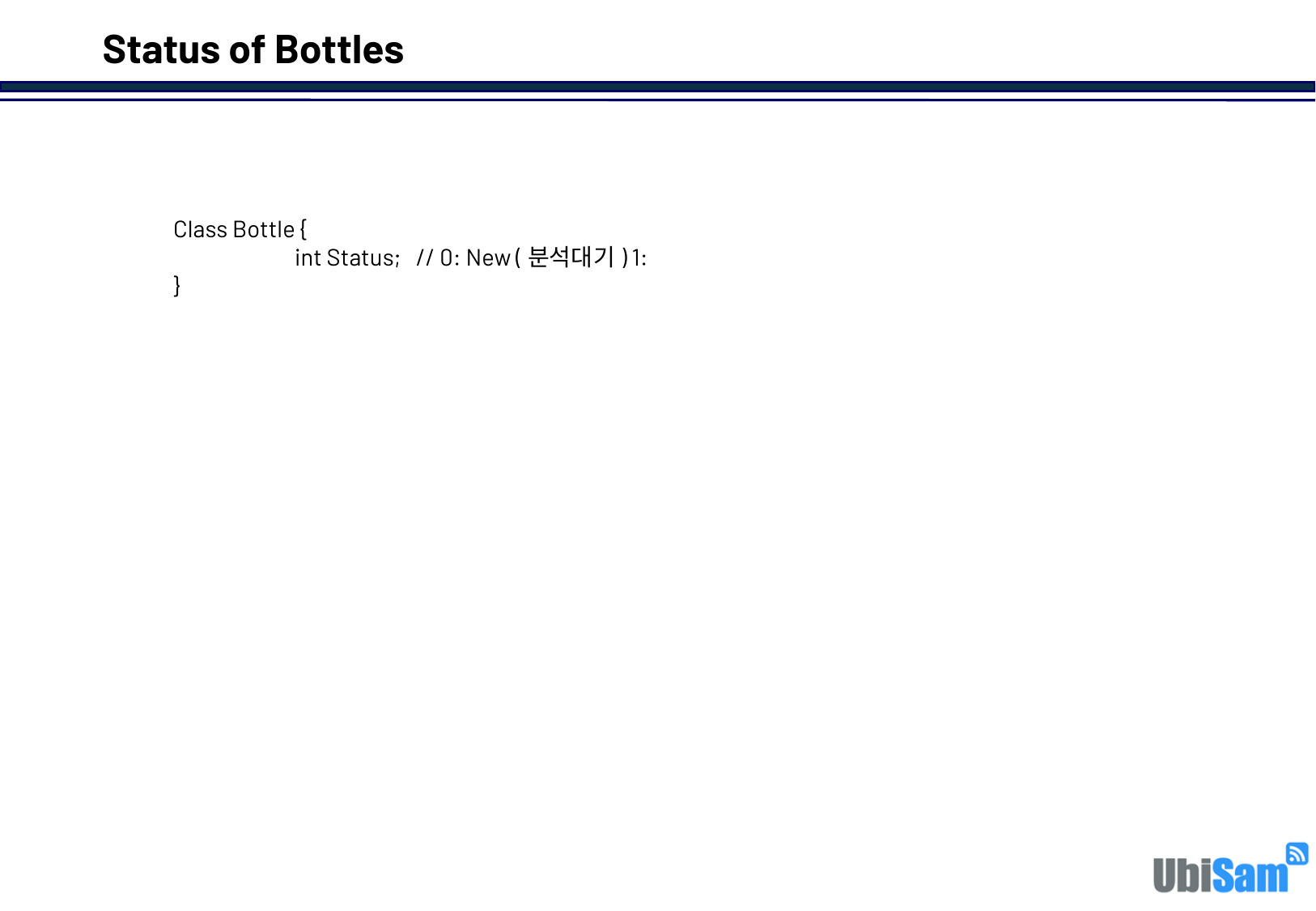

# Status of Bottles
Class Bottle {
	int Status;	// 0: New (분석대기) 1:
}